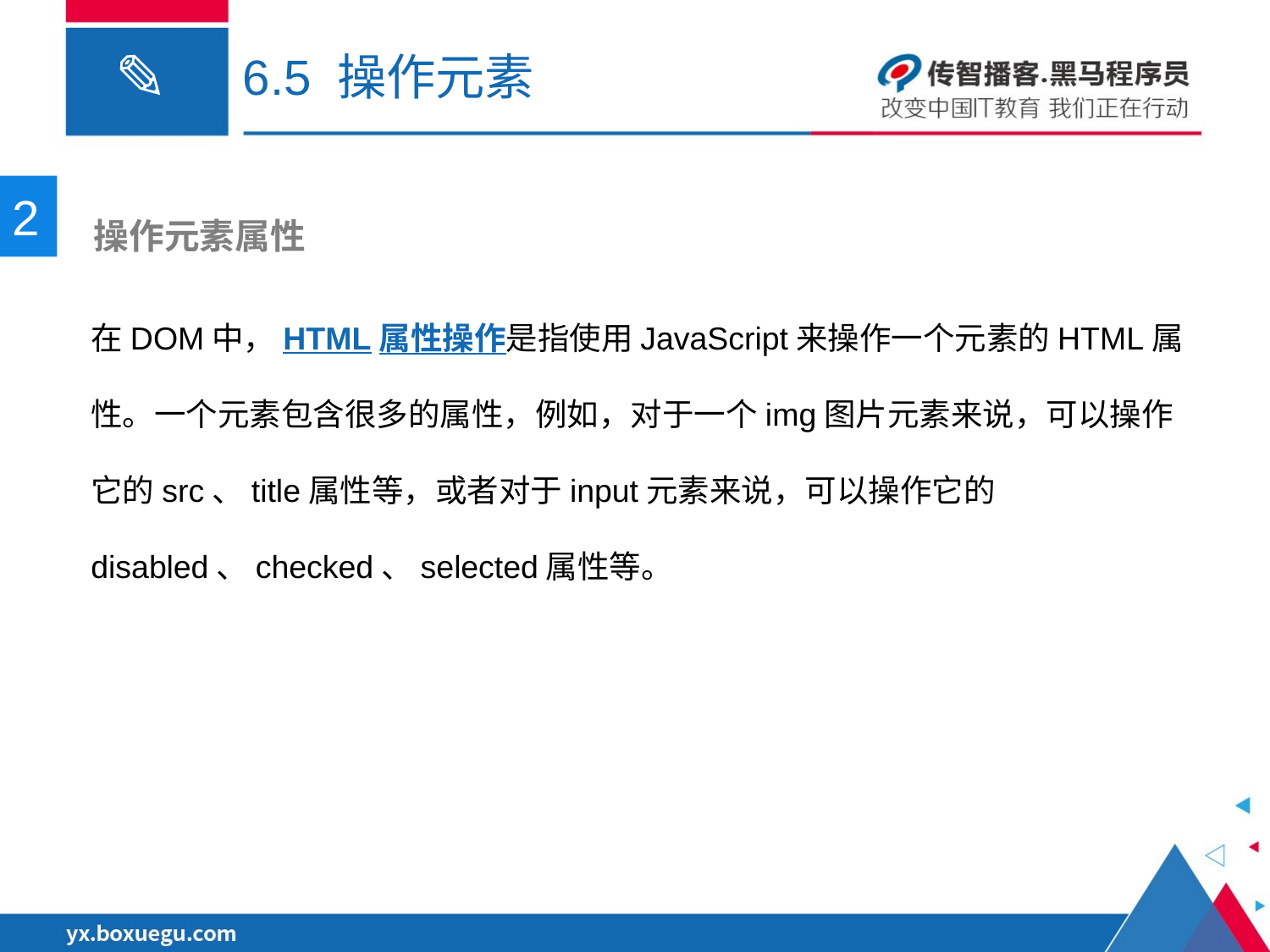

# 6.5 操作元素

2
  操作元素属性
在DOM中，HTML属性操作是指使用JavaScript来操作一个元素的HTML属性。一个元素包含很多的属性，例如，对于一个img图片元素来说，可以操作它的src、title属性等，或者对于input元素来说，可以操作它的disabled、checked、selected属性等。